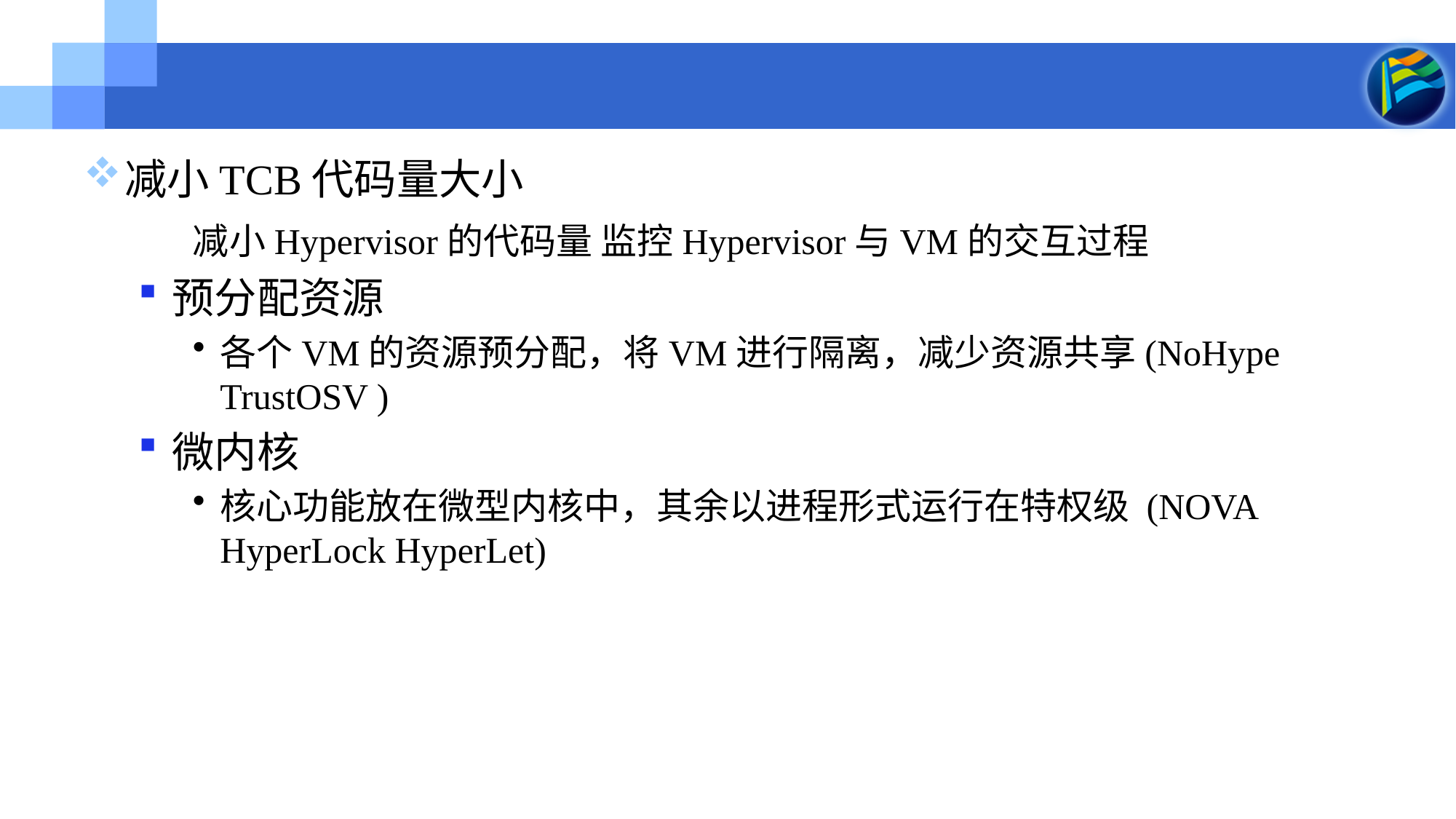

#
减小TCB代码量大小
   	减小Hypervisor的代码量 监控Hypervisor与VM的交互过程
预分配资源
各个VM的资源预分配，将VM进行隔离，减少资源共享(NoHype TrustOSV )
微内核
核心功能放在微型内核中，其余以进程形式运行在特权级 (NOVA HyperLock HyperLet)
9